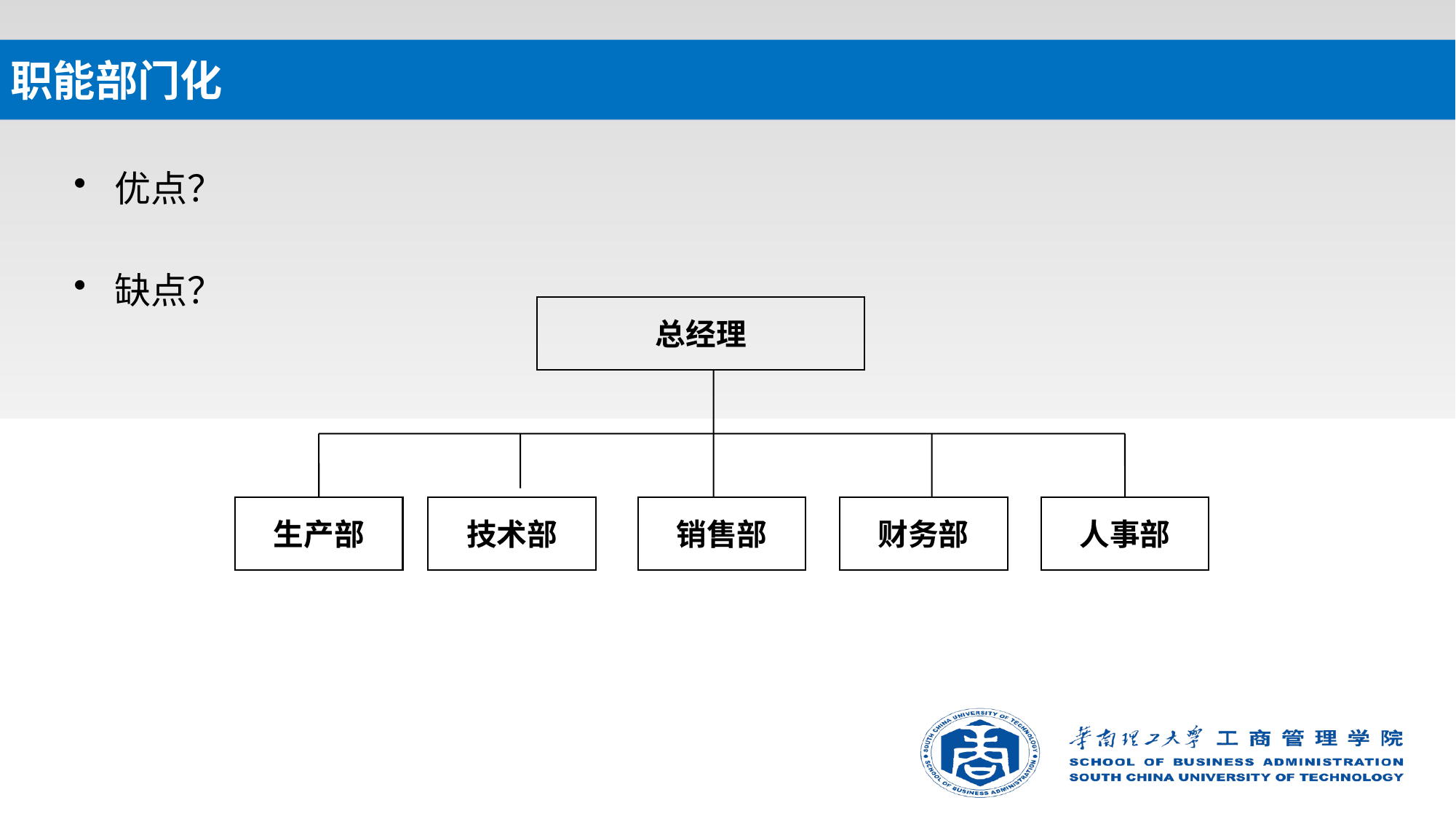

# 职能部门化
优点？

缺点？
总经理

生产部
技术部
销售部
财务部
人事部